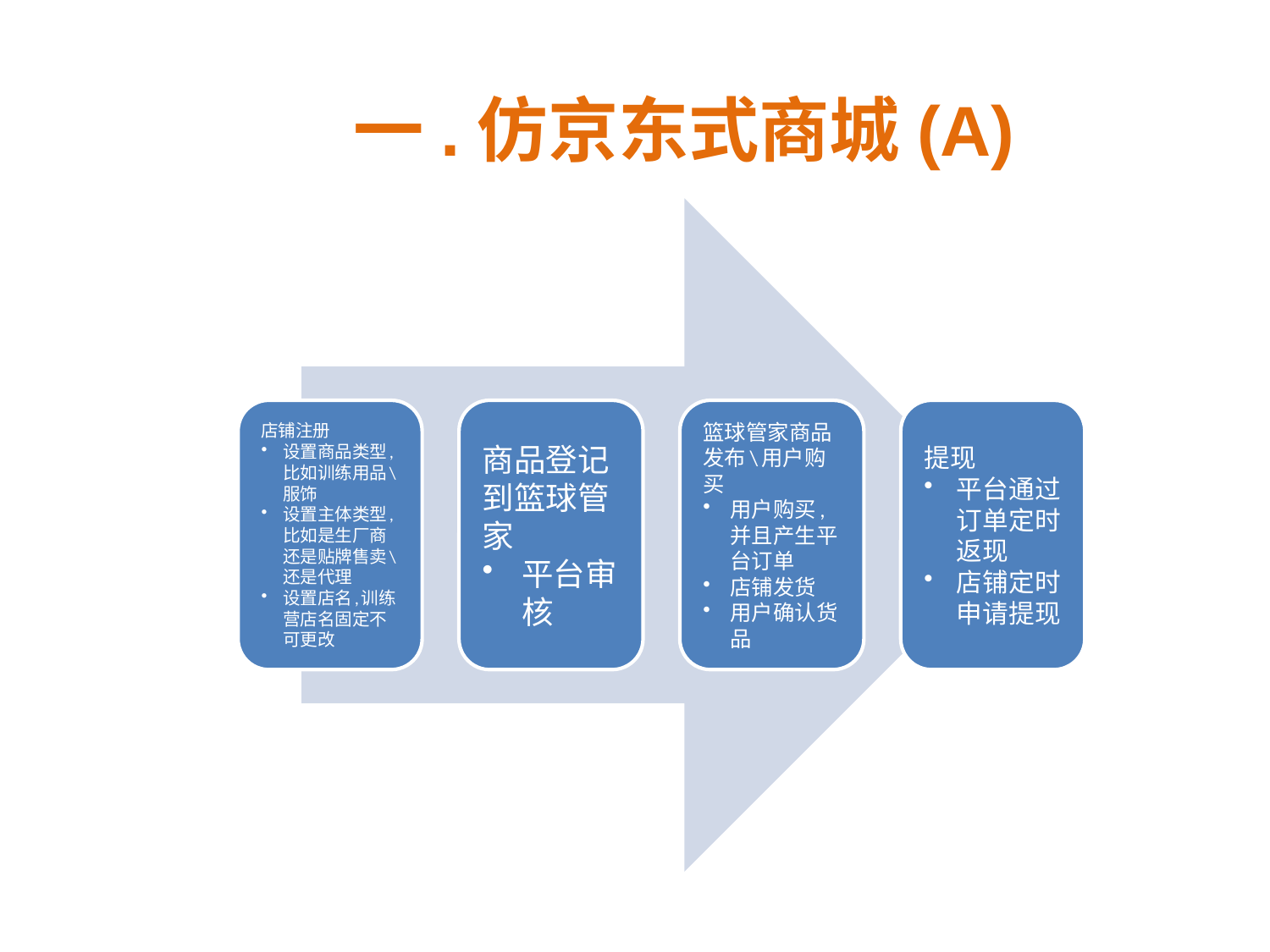

一.仿京东式商城(A)
店铺注册
设置商品类型,比如训练用品\服饰
设置主体类型,比如是生厂商还是贴牌售卖\还是代理
商品登记到篮球管家
平台审核
篮球管家商品发布\用户购买
用户购买,并且产生平台订单
店铺发货
设置店名,训练营店名固定不可更改
用户确认货品
提现
平台通过订单定时返现
店铺定时申请提现